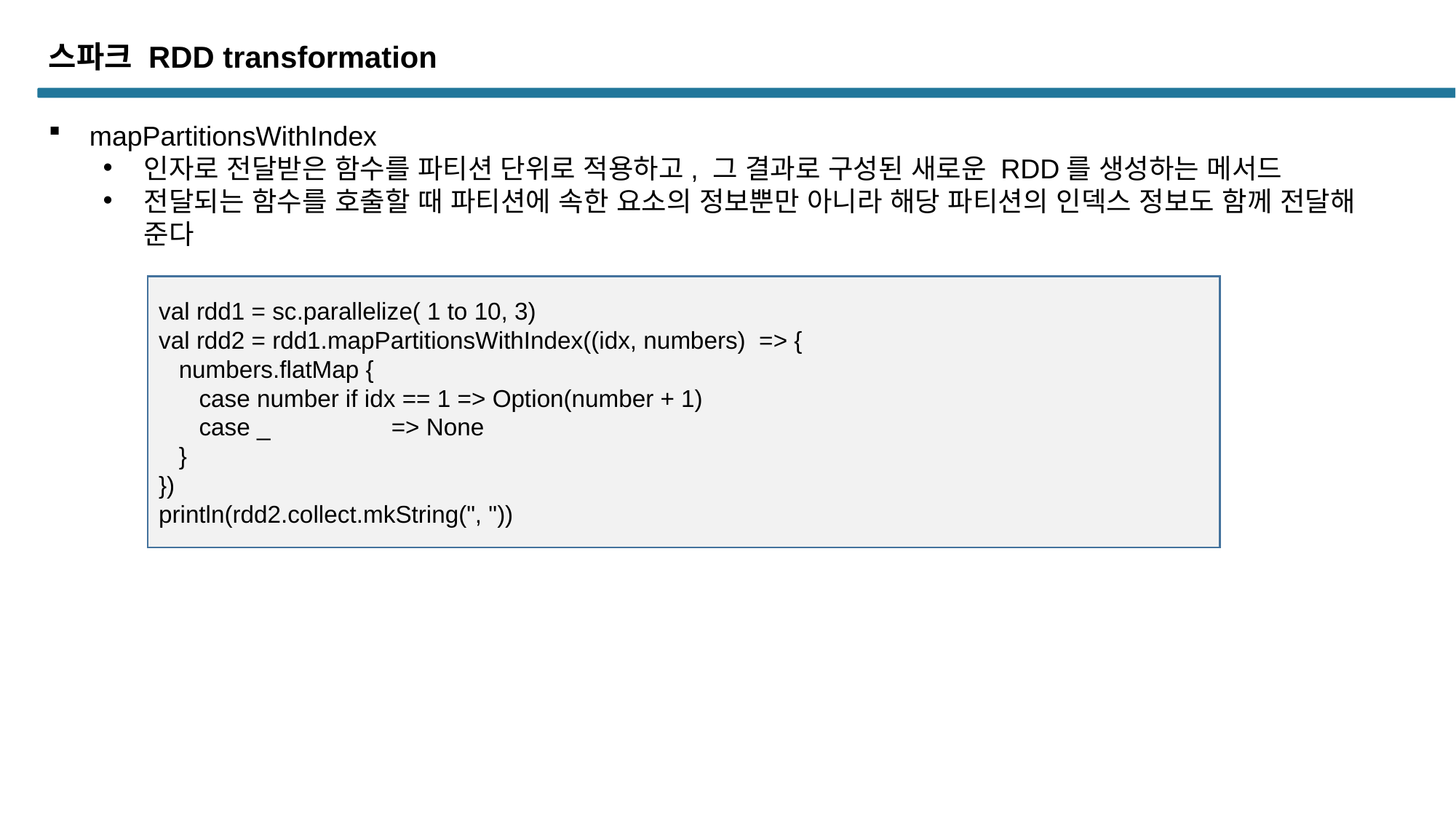

스파크 RDD transformation
mapPartitionsWithIndex
인자로 전달받은 함수를 파티션 단위로 적용하고, 그 결과로 구성된 새로운 RDD를 생성하는 메서드
전달되는 함수를 호출할 때 파티션에 속한 요소의 정보뿐만 아니라 해당 파티션의 인덱스 정보도 함께 전달해 준다

val rdd1 = sc.parallelize( 1 to 10, 3)
val rdd2 = rdd1.mapPartitionsWithIndex((idx, numbers)  => {
   numbers.flatMap {
      case number if idx == 1 => Option(number + 1)
      case _                  => None
   }
})
println(rdd2.collect.mkString(", "))